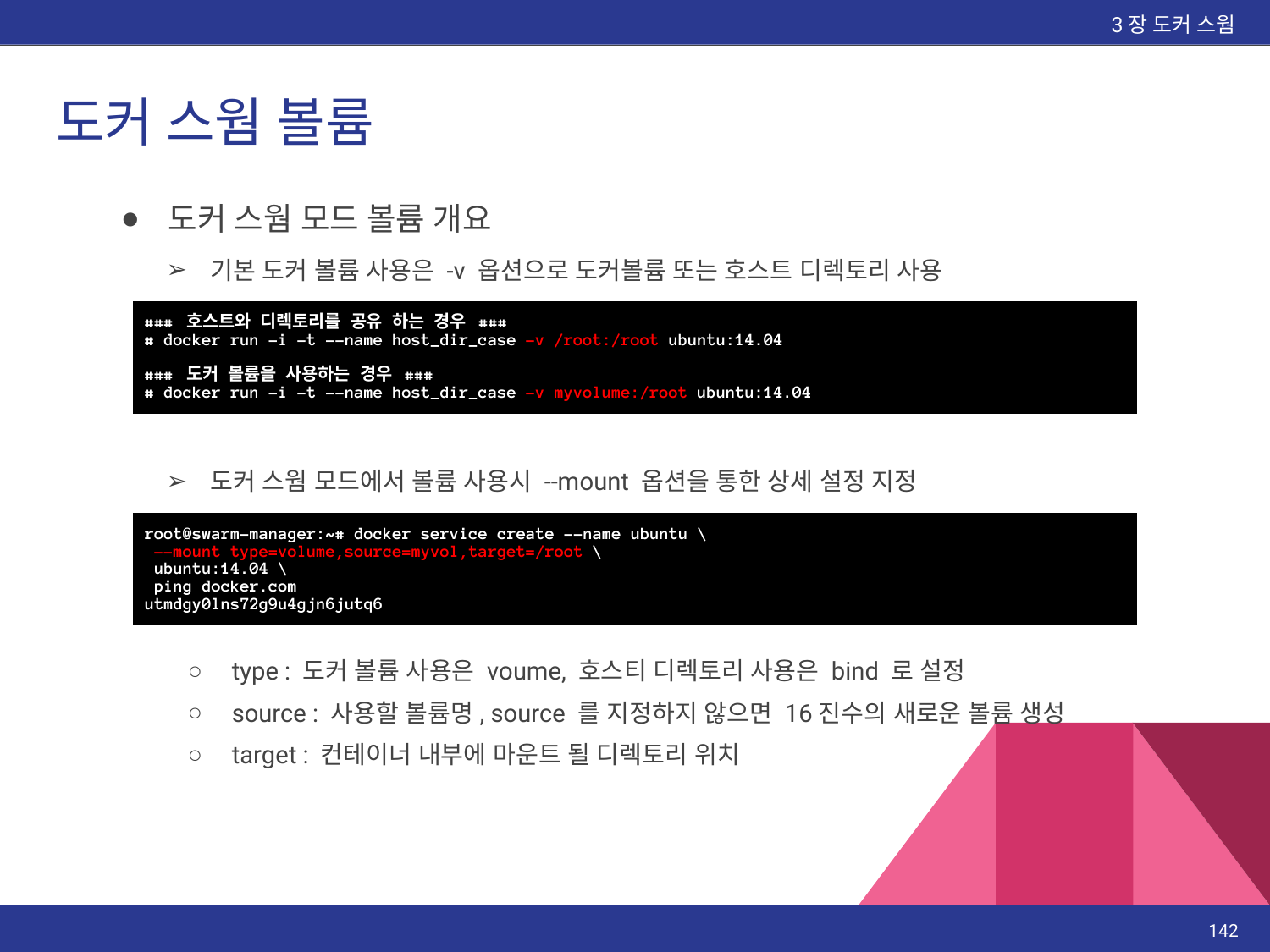

3장 도커 스웜

# 도커 스웜 볼륨
도커 스웜 모드 볼륨 개요

기본 도커 볼륨 사용은 -v 옵션으로 도커볼륨 또는 호스트 디렉토리 사용
| ### 호스트와 디렉토리를 공유 하는 경우 ### # docker run -i -t --name host\_dir\_case -v /root:/root ubuntu:14.04 ### 도커 볼륨을 사용하는 경우 ### # docker run -i -t --name host\_dir\_case -v myvolume:/root ubuntu:14.04 |
| --- |
도커 스웜 모드에서 볼륨 사용시 --mount 옵션을 통한 상세 설정 지정
| root@swarm-manager:~# docker service create --name ubuntu \ --mount type=volume,source=myvol,target=/root \ ubuntu:14.04 \ ping docker.com utmdgy0lns72g9u4gjn6jutq6 |
| --- |
type : 도커 볼륨 사용은 voume, 호스티 디렉토리 사용은 bind 로 설정
source : 사용할 볼륨명, source 를 지정하지 않으면 16진수의 새로운 볼륨 생성
target : 컨테이너 내부에 마운트 될 디렉토리 위치
142